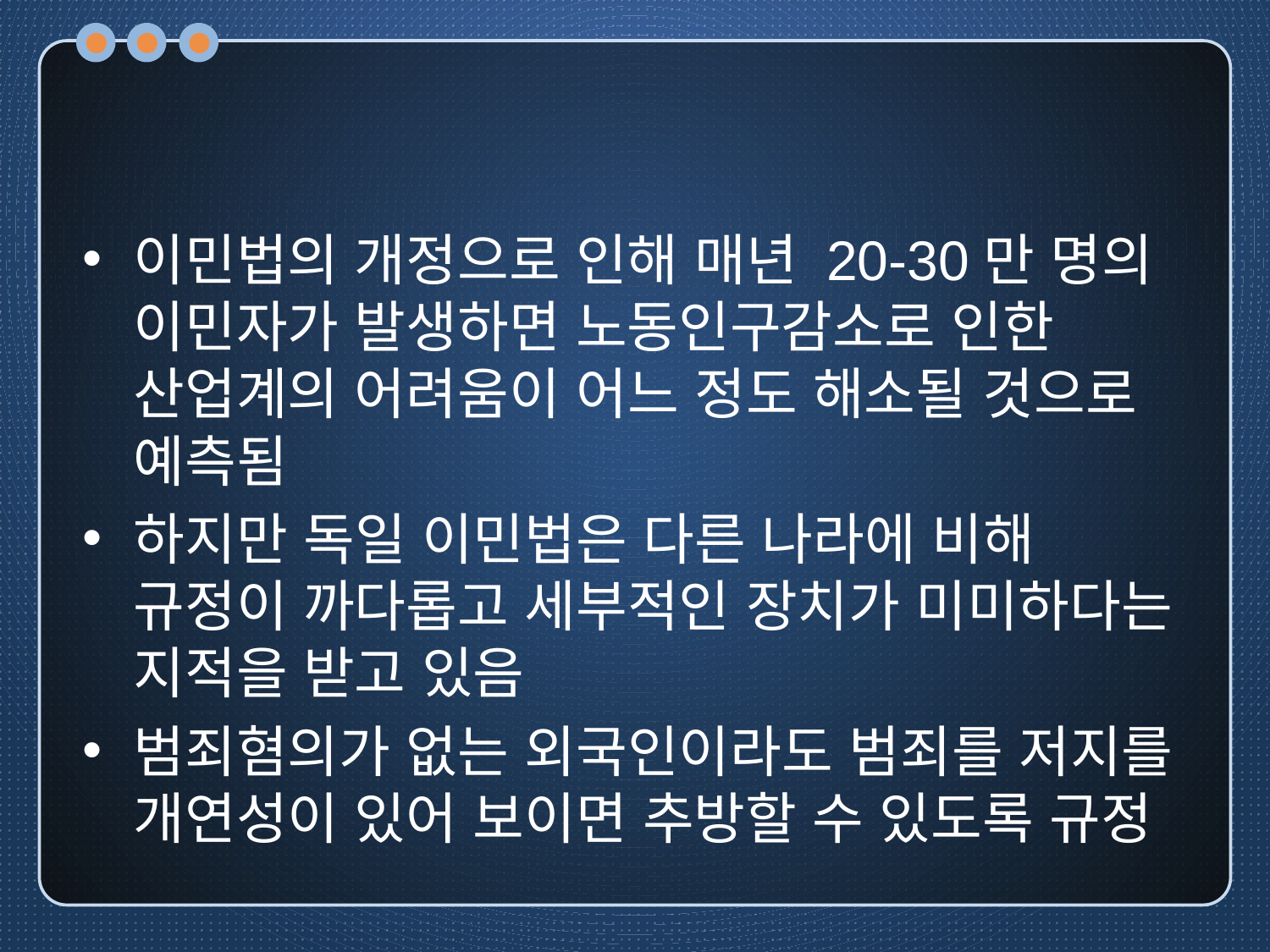

#
이민법의 개정으로 인해 매년 20-30만 명의 이민자가 발생하면 노동인구감소로 인한 산업계의 어려움이 어느 정도 해소될 것으로 예측됨
하지만 독일 이민법은 다른 나라에 비해 규정이 까다롭고 세부적인 장치가 미미하다는 지적을 받고 있음
범죄혐의가 없는 외국인이라도 범죄를 저지를 개연성이 있어 보이면 추방할 수 있도록 규정